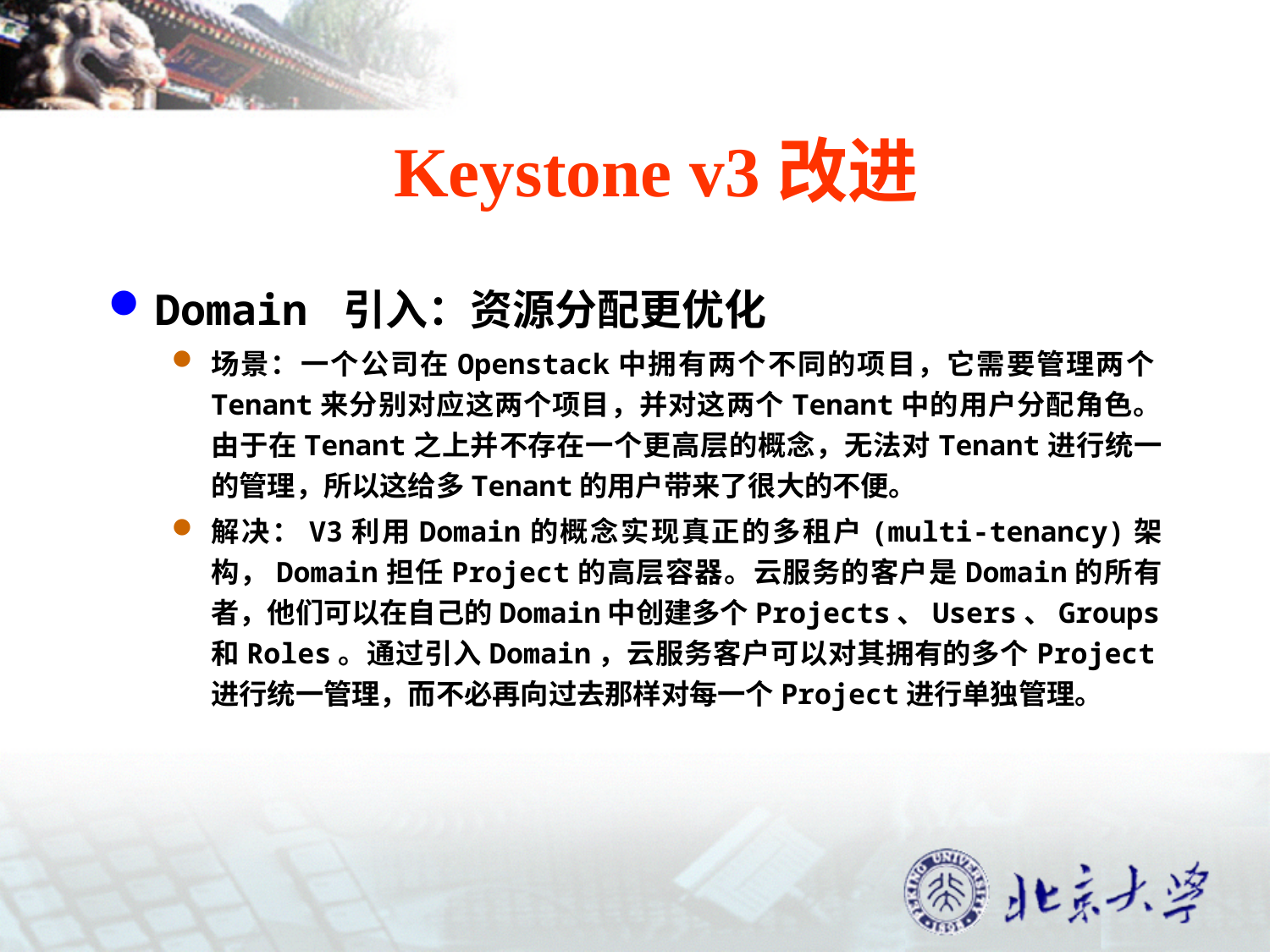

Keystone v3改进
Domain 引入：资源分配更优化
场景：一个公司在Openstack中拥有两个不同的项目，它需要管理两个Tenant来分别对应这两个项目，并对这两个Tenant中的用户分配角色。由于在Tenant之上并不存在一个更高层的概念，无法对Tenant进行统一的管理，所以这给多Tenant的用户带来了很大的不便。
解决：V3利用Domain的概念实现真正的多租户(multi-tenancy)架构，Domain担任Project的高层容器。云服务的客户是Domain的所有者，他们可以在自己的Domain中创建多个Projects、Users、Groups和Roles。通过引入Domain，云服务客户可以对其拥有的多个Project进行统一管理，而不必再向过去那样对每一个Project进行单独管理。